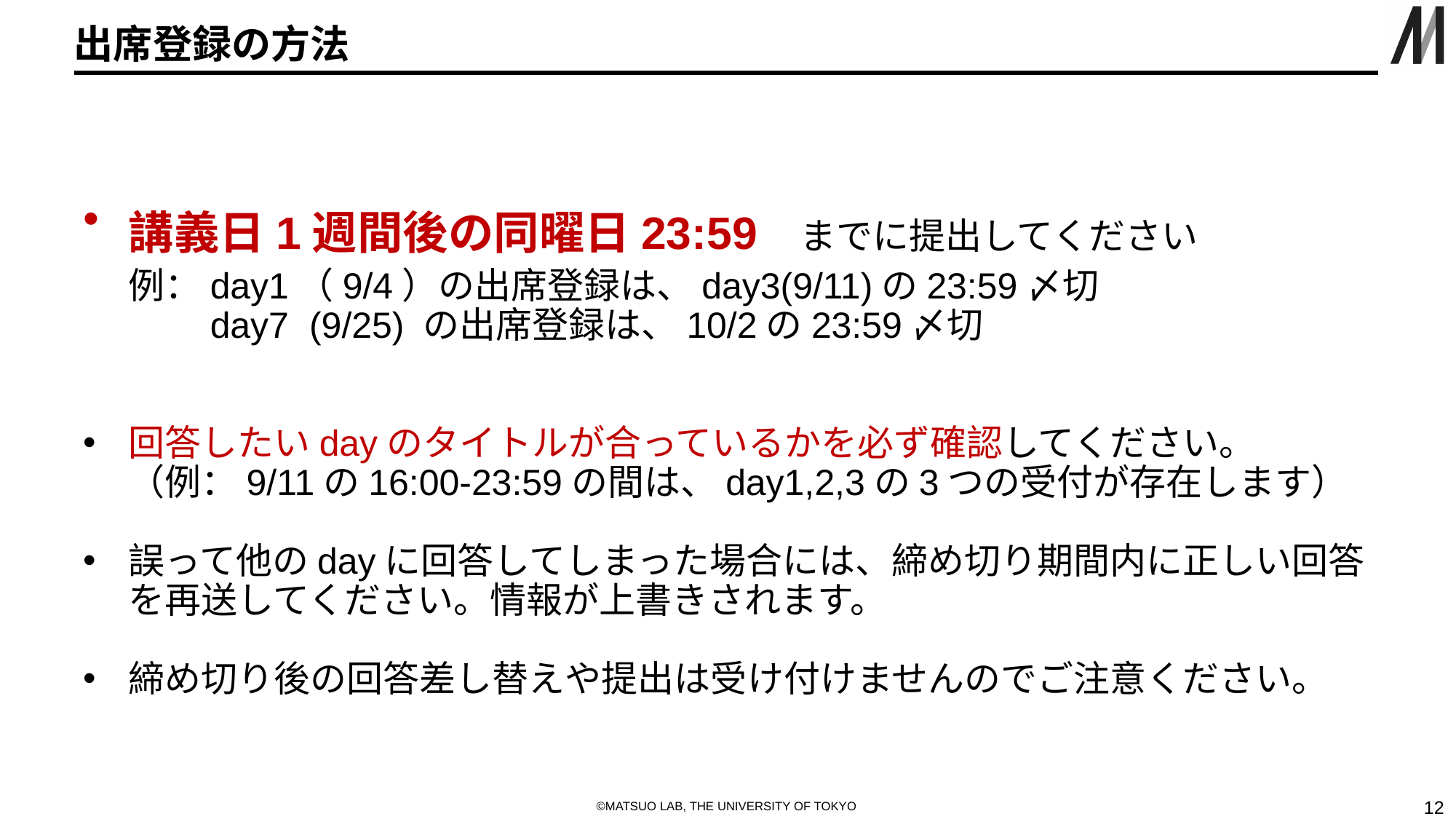

# 出席登録の方法

講義日1週間後の同曜日23:59 までに提出してください
例：day1（9/4）の出席登録は、day3(9/11)の23:59〆切
　　day7  (9/25) の出席登録は、10/2の23:59〆切

回答したいdayのタイトルが合っているかを必ず確認してください。
（例：9/11の16:00-23:59の間は、day1,2,3の3つの受付が存在します）

誤って他のdayに回答してしまった場合には、締め切り期間内に正しい回答を再送してください。情報が上書きされます。

締め切り後の回答差し替えや提出は受け付けませんのでご注意ください。

12